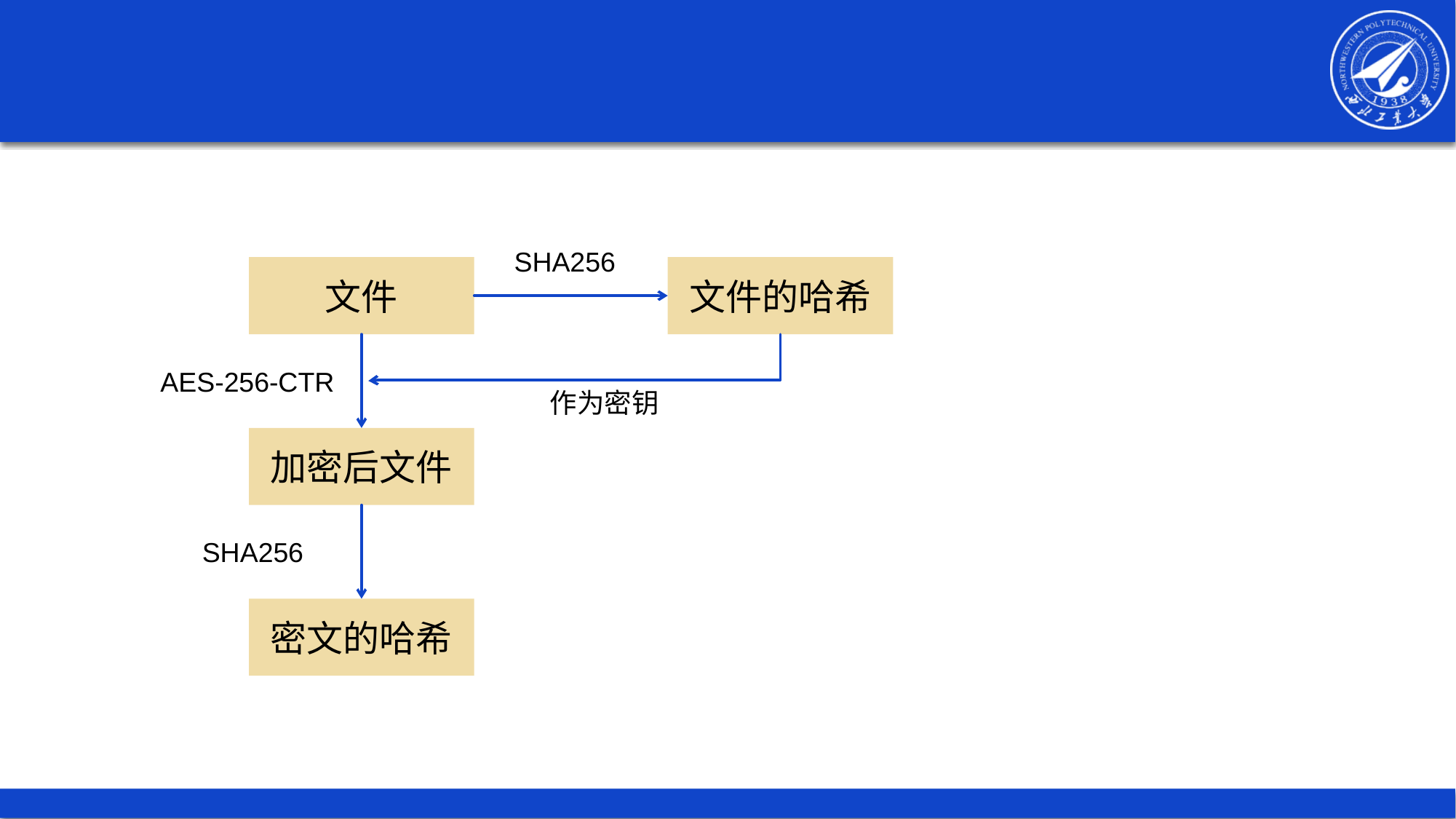

SHA256
文件
文件的哈希
AES-256-CTR
作为密钥
加密后文件
SHA256
密文的哈希